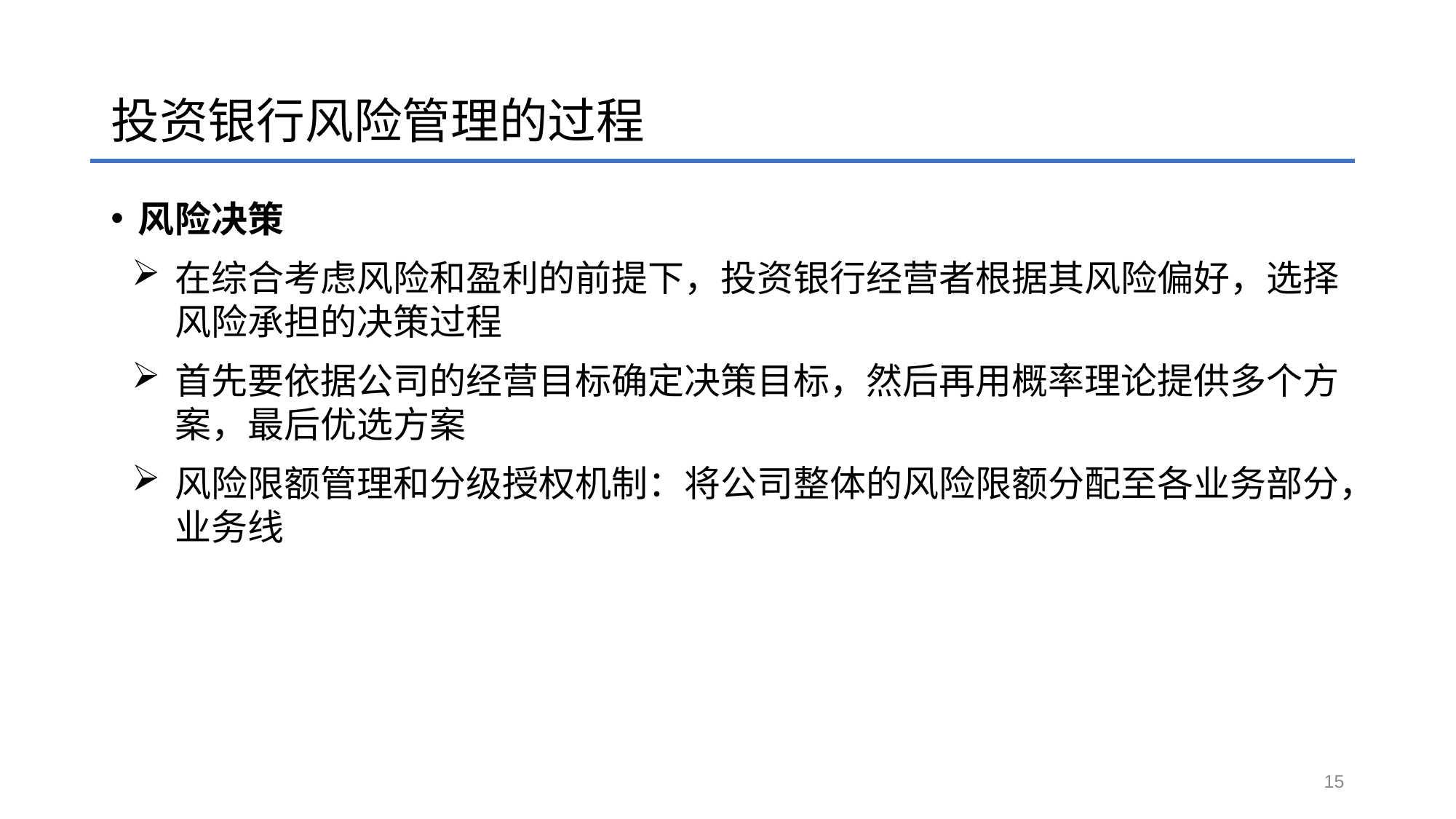

# 投资银行风险管理的过程
风险决策
在综合考虑风险和盈利的前提下，投资银行经营者根据其风险偏好，选择风险承担的决策过程
首先要依据公司的经营目标确定决策目标，然后再用概率理论提供多个方案，最后优选方案
风险限额管理和分级授权机制：将公司整体的风险限额分配至各业务部分，业务线

15